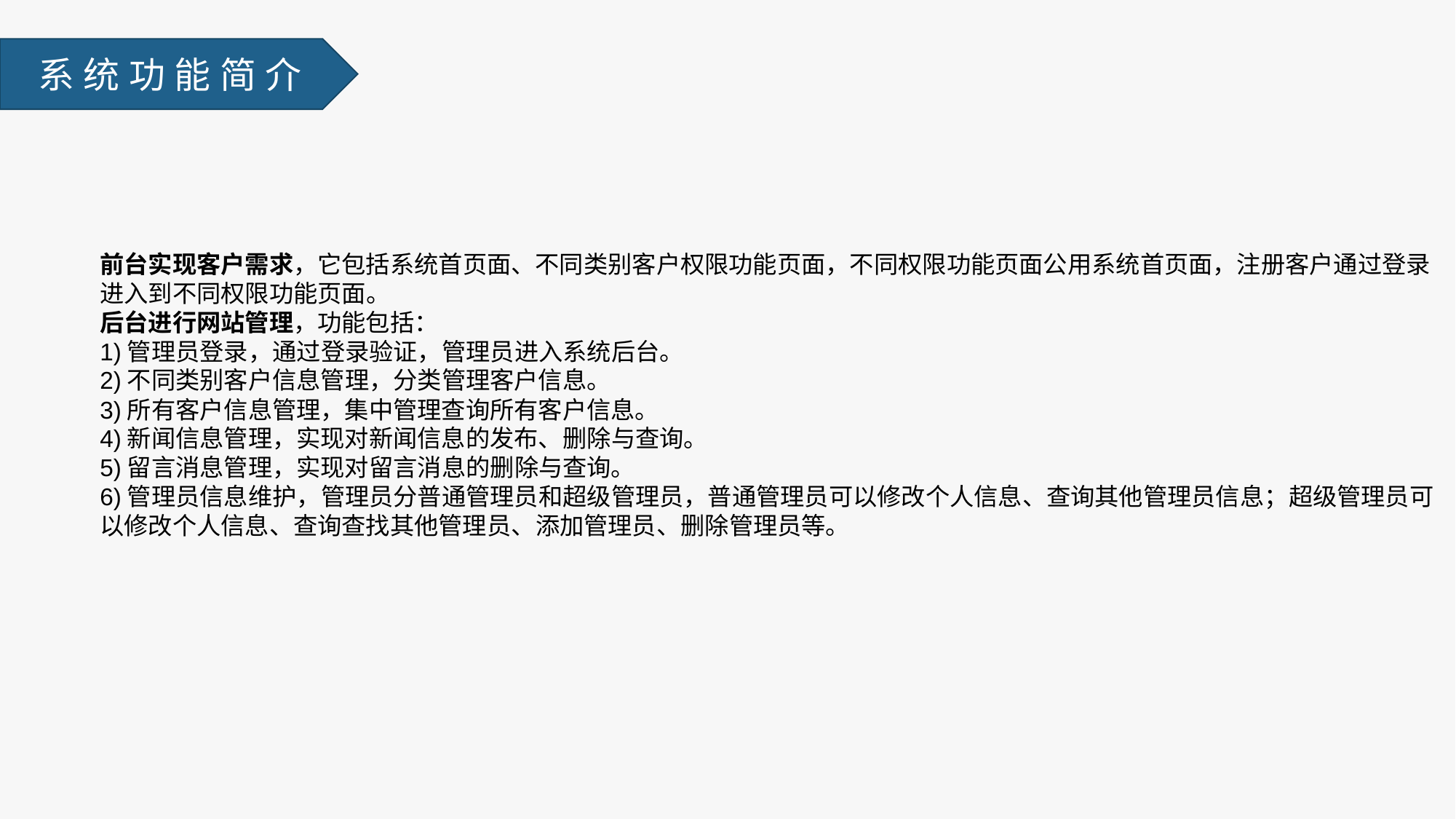

系统功能简介
前台实现客户需求，它包括系统首页面、不同类别客户权限功能页面，不同权限功能页面公用系统首页面，注册客户通过登录
进入到不同权限功能页面。
后台进行网站管理，功能包括：
1)管理员登录，通过登录验证，管理员进入系统后台。
2)不同类别客户信息管理，分类管理客户信息。
3)所有客户信息管理，集中管理查询所有客户信息。
4)新闻信息管理，实现对新闻信息的发布、删除与查询。
5)留言消息管理，实现对留言消息的删除与查询。
6)管理员信息维护，管理员分普通管理员和超级管理员，普通管理员可以修改个人信息、查询其他管理员信息；超级管理员可
以修改个人信息、查询查找其他管理员、添加管理员、删除管理员等。